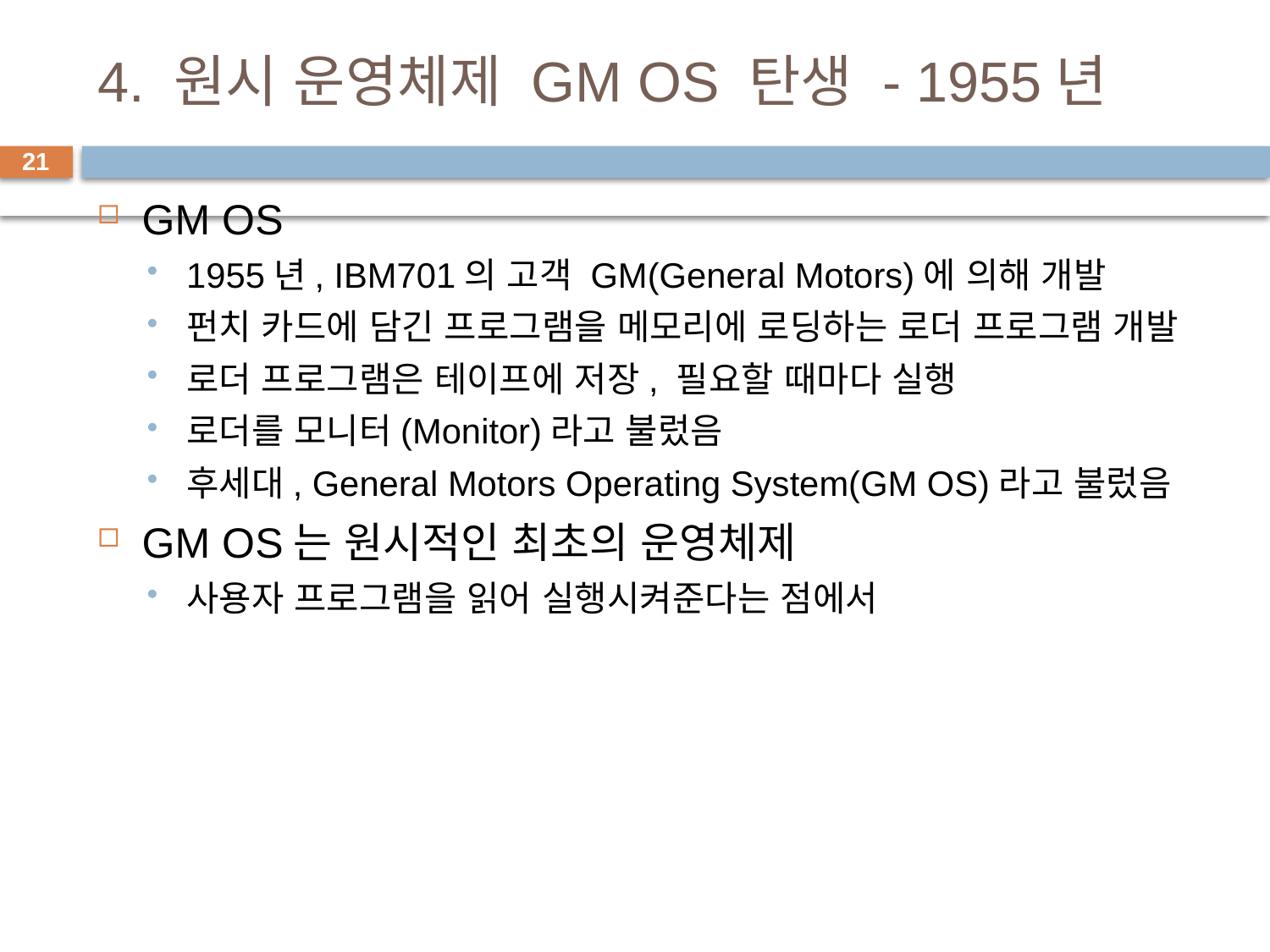

# 4. 원시 운영체제 GM OS 탄생 - 1955년
21
GM OS
1955년, IBM701의 고객 GM(General Motors)에 의해 개발
펀치 카드에 담긴 프로그램을 메모리에 로딩하는 로더 프로그램 개발
로더 프로그램은 테이프에 저장, 필요할 때마다 실행
로더를 모니터(Monitor)라고 불렀음
후세대, General Motors Operating System(GM OS)라고 불렀음
GM OS는 원시적인 최초의 운영체제
사용자 프로그램을 읽어 실행시켜준다는 점에서